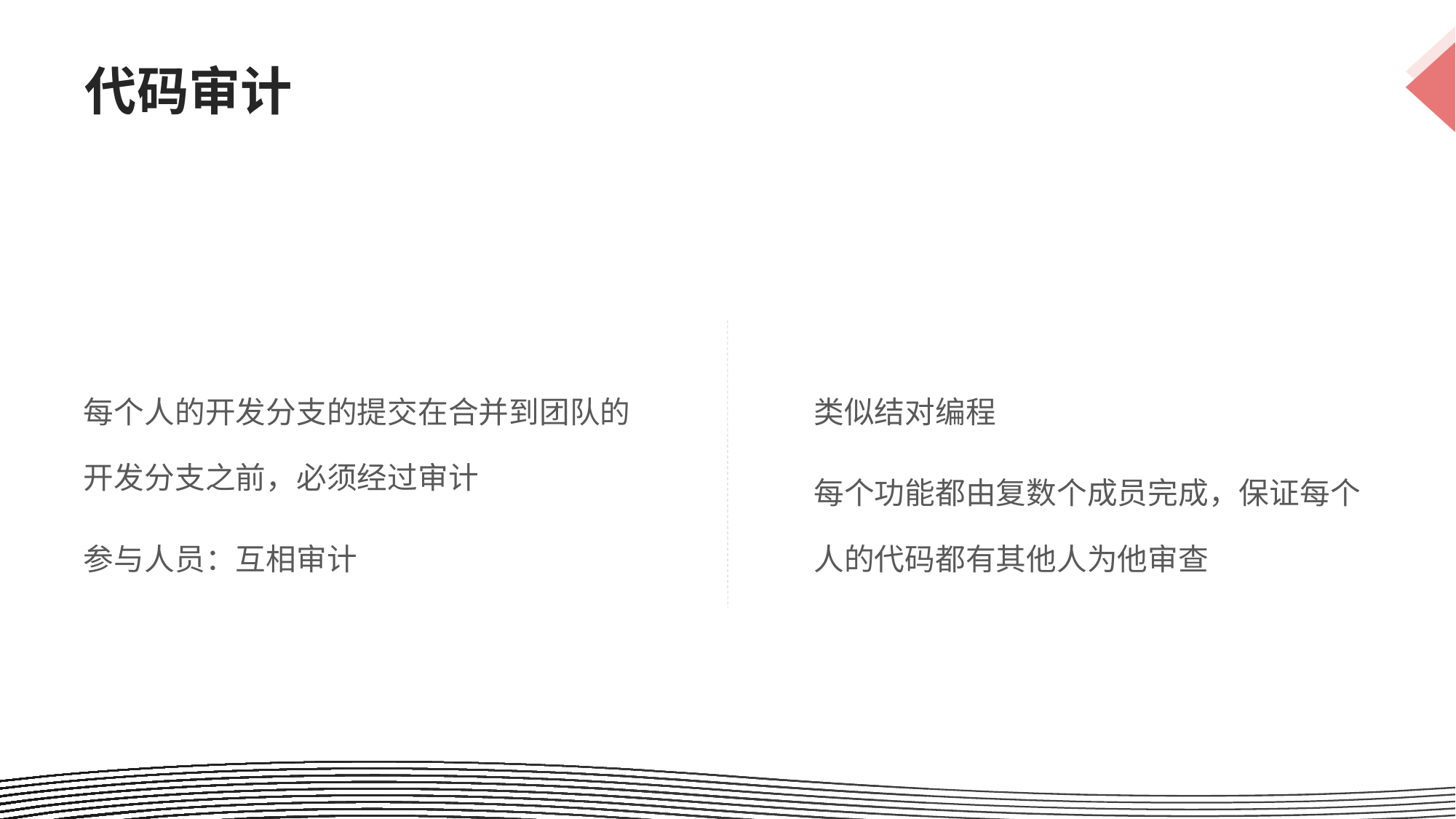

代码审计
每个人的开发分支的提交在合并到团队的开发分支之前，必须经过审计
参与人员：互相审计
类似结对编程
每个功能都由复数个成员完成，保证每个人的代码都有其他人为他审查